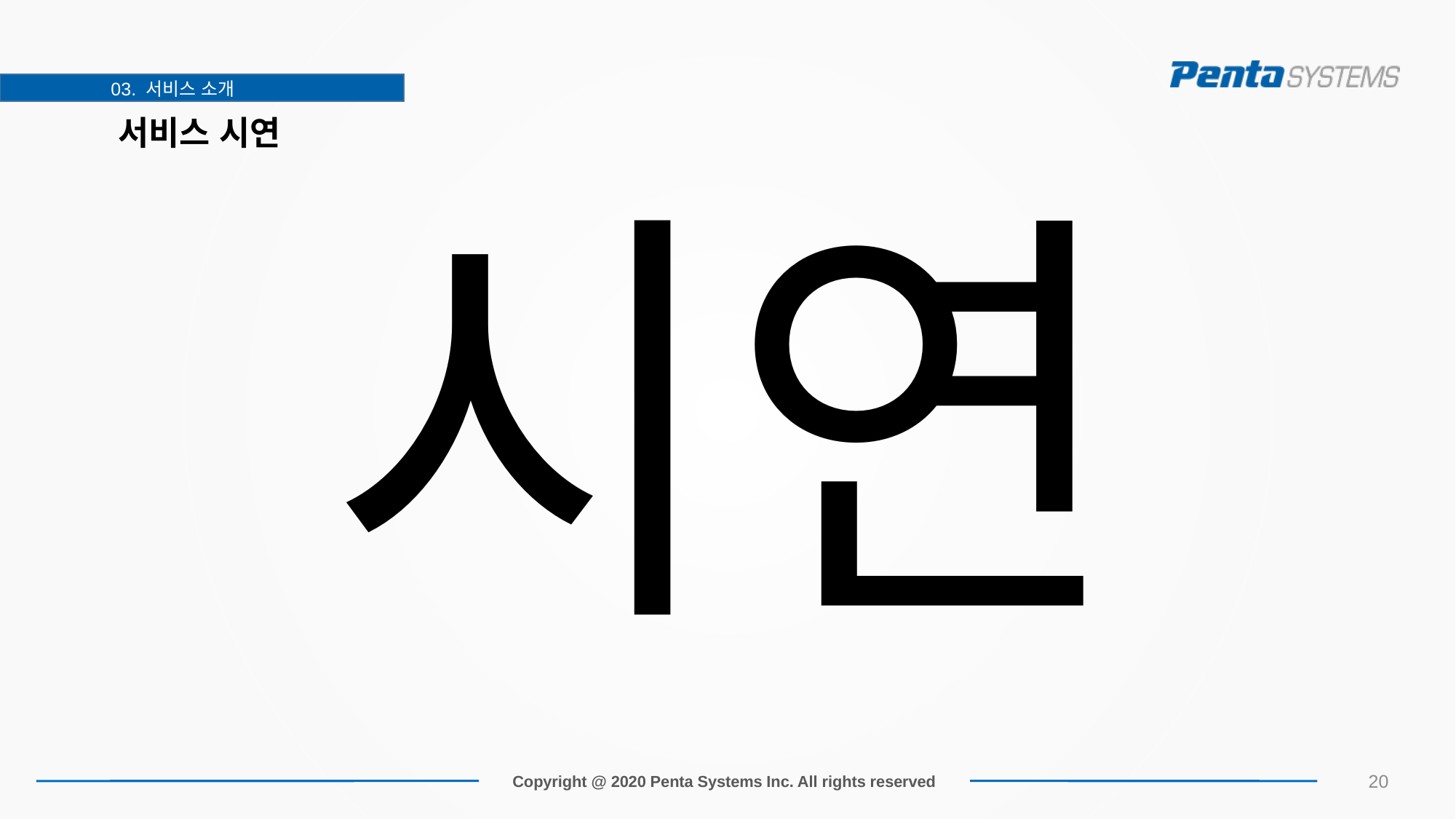

# 03. 서비스 소개
서비스 시연
시연
Copyright @ 2020 Penta Systems Inc. All rights reserved
20